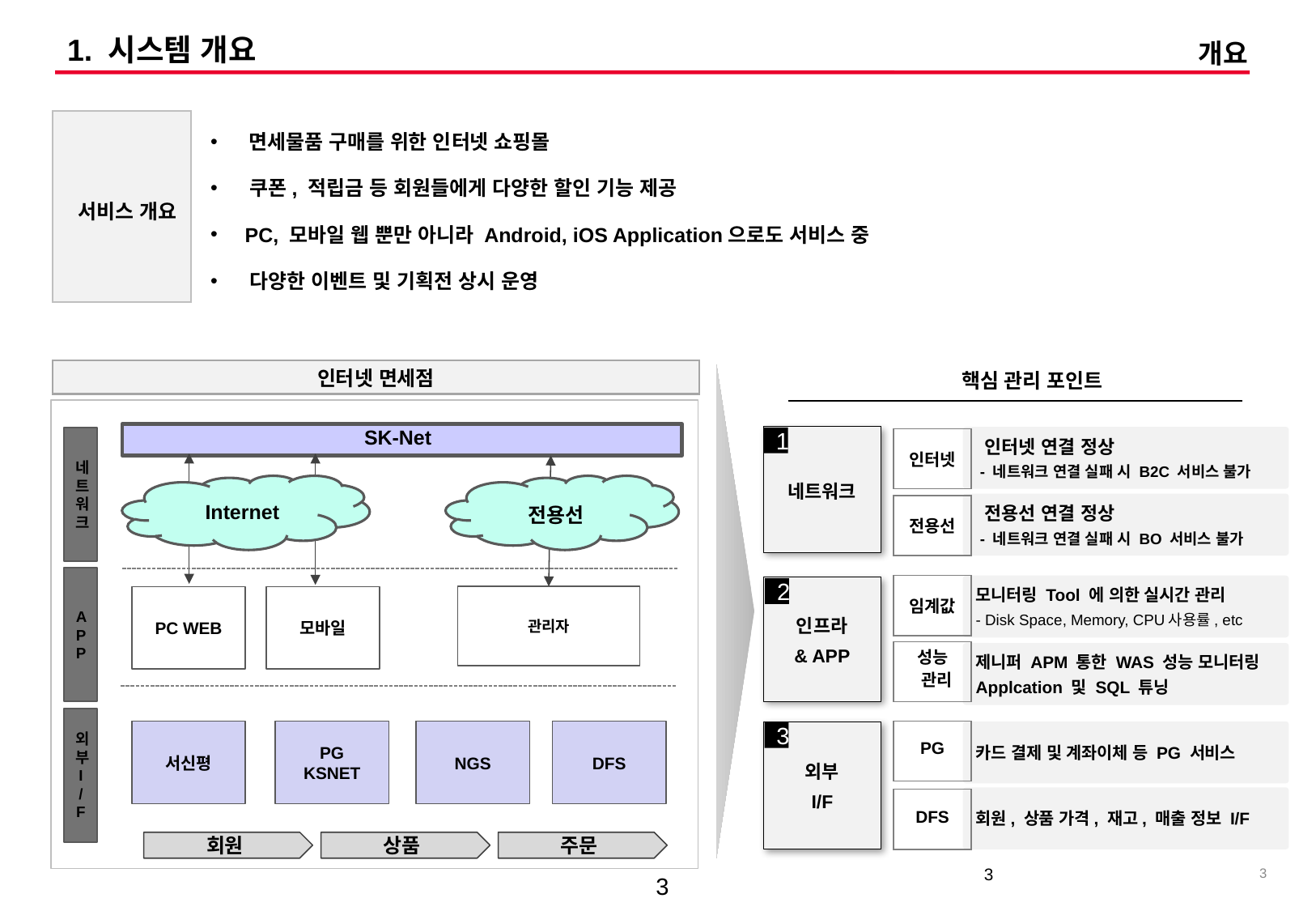

# 1. 시스템 개요
개요
 서비스 개요
 면세물품 구매를 위한 인터넷 쇼핑몰
 쿠폰, 적립금 등 회원들에게 다양한 할인 기능 제공
 PC, 모바일 웹 뿐만 아니라 Android, iOS Application으로도 서비스 중
 다양한 이벤트 및 기획전 상시 운영
핵심 관리 포인트
인터넷 면세점

SK-Net

네트워크
 인터넷 연결 정상
 - 네트워크 연결 실패 시 B2C 서비스 불가
1
네
트
워
크
인터넷

Internet
 전용선 연결 정상
 - 네트워크 연결 실패 시 BO 서비스 불가
전용선
전용선
APP
임계값
모니터링 Tool 에 의한 실시간 관리
- Disk Space, Memory, CPU사용률, etc
인프라
& APP
2
관리자
PC WEB
모바일

성능
 관리
제니퍼 APM 통한 WAS 성능 모니터링
Applcation 및 SQL 튜닝
외
부
I
/
F
서신평
PG
KSNET
NGS
DFS
PG
카드 결제 및 계좌이체 등 PG 서비스
외부
I/F
3
회원, 상품 가격, 재고, 매출 정보 I/F
DFS
회원
상품
주문
3
3